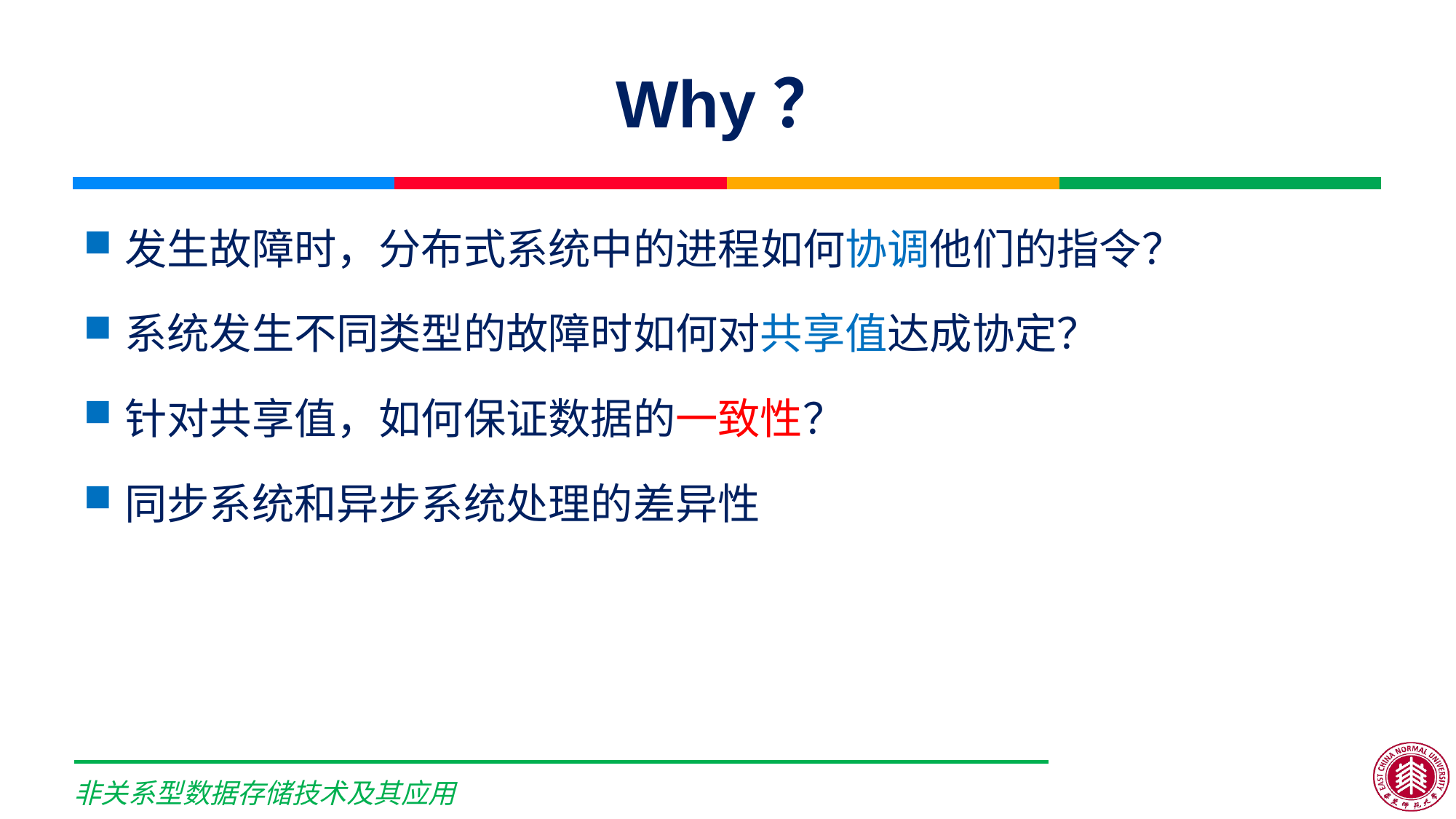

# Why？
发生故障时，分布式系统中的进程如何协调他们的指令？
系统发生不同类型的故障时如何对共享值达成协定？
针对共享值，如何保证数据的一致性？
同步系统和异步系统处理的差异性